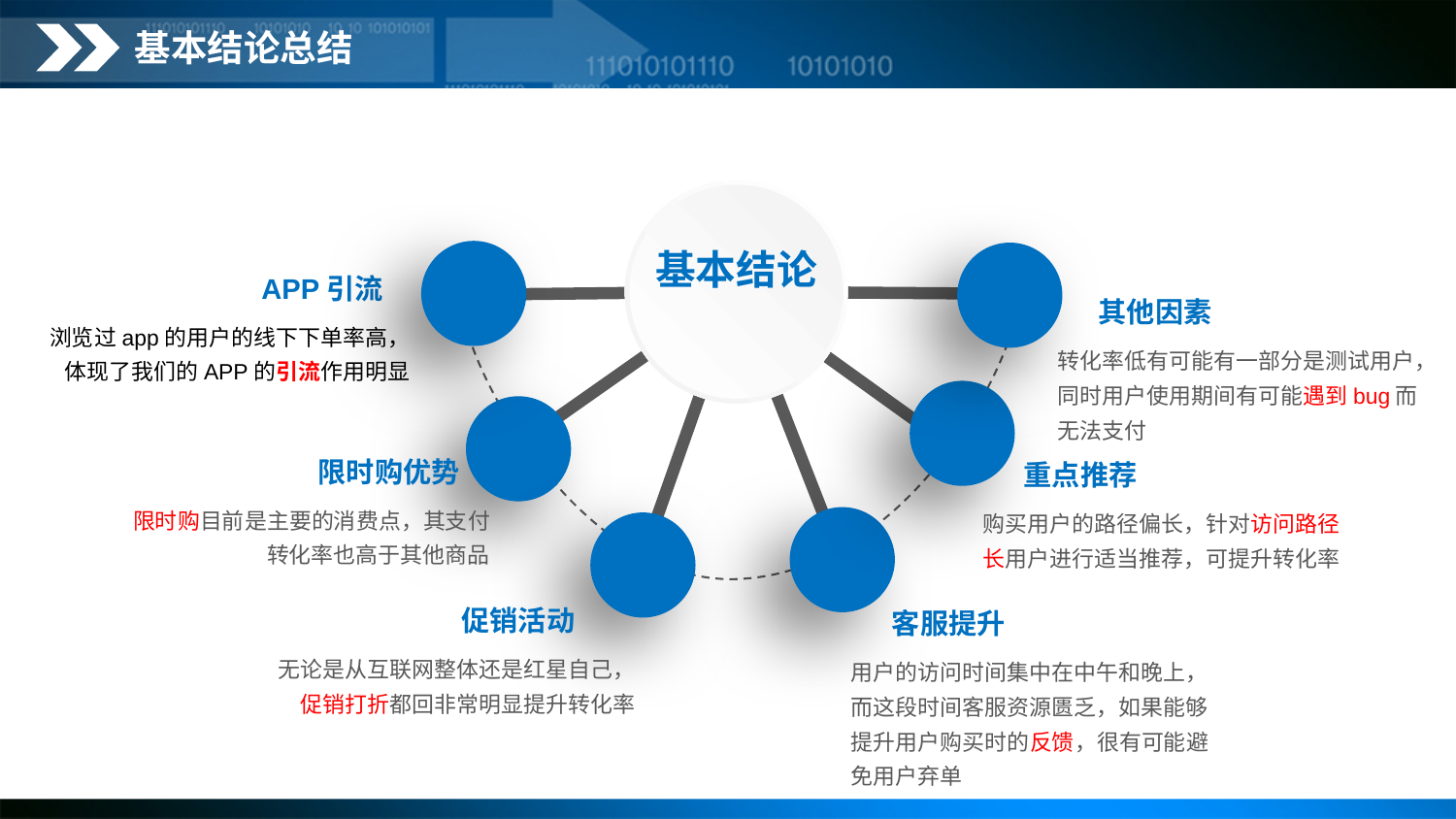

基本结论总结

基本结论

APP引流
其他因素

浏览过app的用户的线下下单率高，体现了我们的APP的引流作用明显
转化率低有可能有一部分是测试用户，同时用户使用期间有可能遇到bug而无法支付

限时购优势
重点推荐
限时购目前是主要的消费点，其支付转化率也高于其他商品
购买用户的路径偏长，针对访问路径长用户进行适当推荐，可提升转化率

促销活动
客服提升
无论是从互联网整体还是红星自己，促销打折都回非常明显提升转化率
用户的访问时间集中在中午和晚上，而这段时间客服资源匮乏，如果能够提升用户购买时的反馈，很有可能避免用户弃单